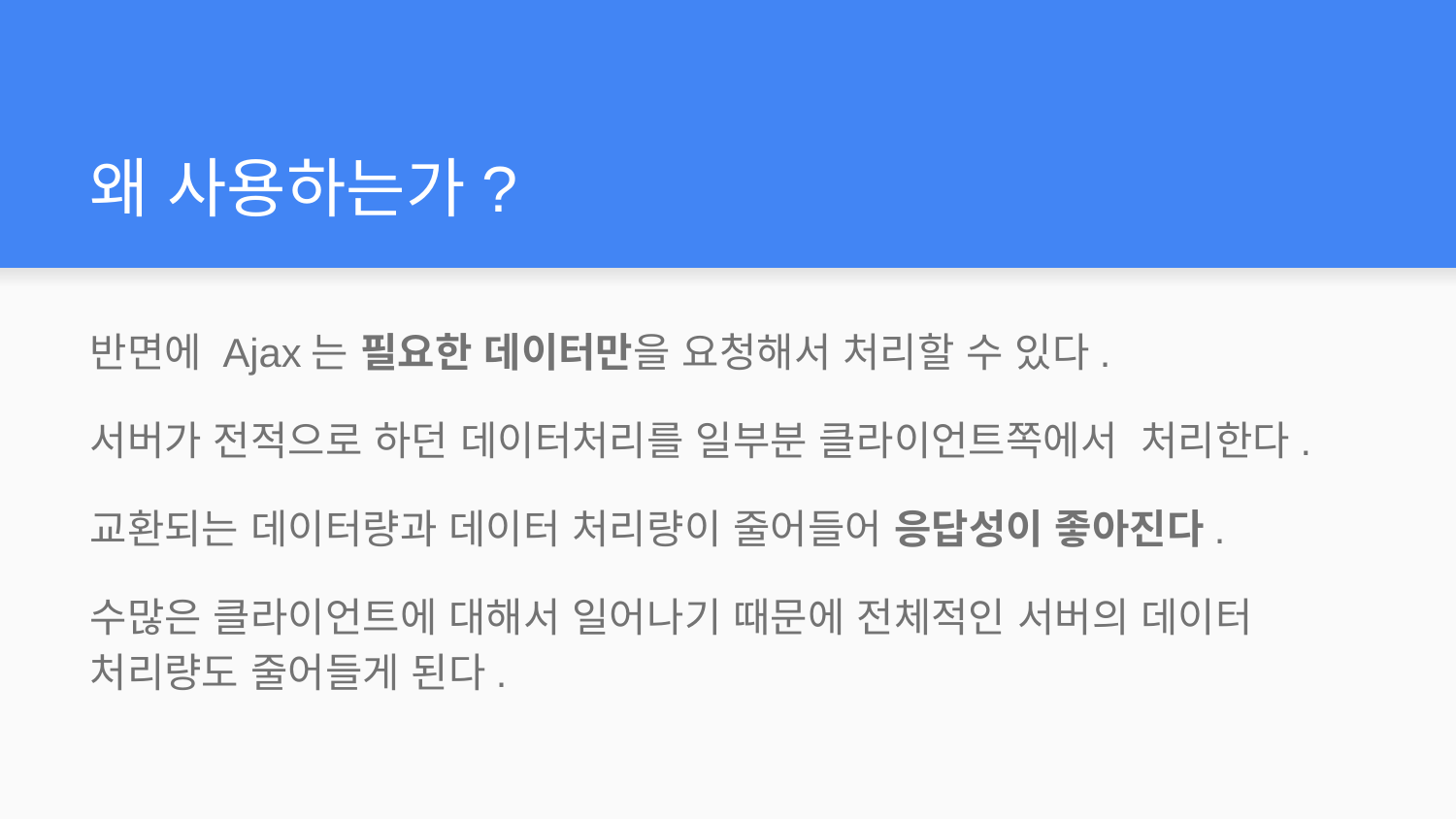

# 왜 사용하는가?
반면에 Ajax는 필요한 데이터만을 요청해서 처리할 수 있다.
서버가 전적으로 하던 데이터처리를 일부분 클라이언트쪽에서  처리한다.
교환되는 데이터량과 데이터 처리량이 줄어들어 응답성이 좋아진다.
수많은 클라이언트에 대해서 일어나기 때문에 전체적인 서버의 데이터 처리량도 줄어들게 된다.